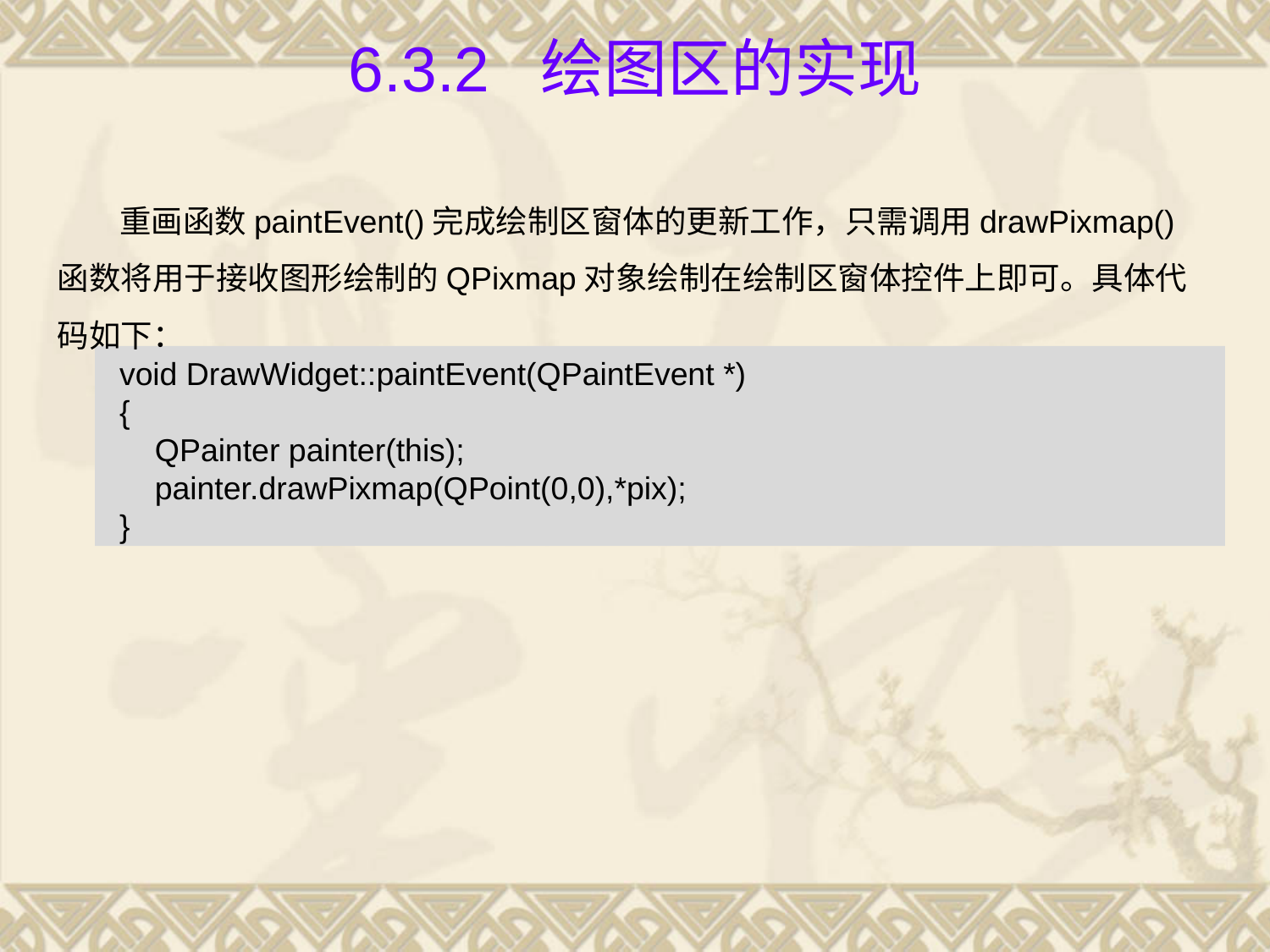

# 6.3.2  绘图区的实现
重画函数paintEvent()完成绘制区窗体的更新工作，只需调用drawPixmap()函数将用于接收图形绘制的QPixmap对象绘制在绘制区窗体控件上即可。具体代码如下：
void DrawWidget::paintEvent(QPaintEvent *)
{
    QPainter painter(this);
    painter.drawPixmap(QPoint(0,0),*pix);
}